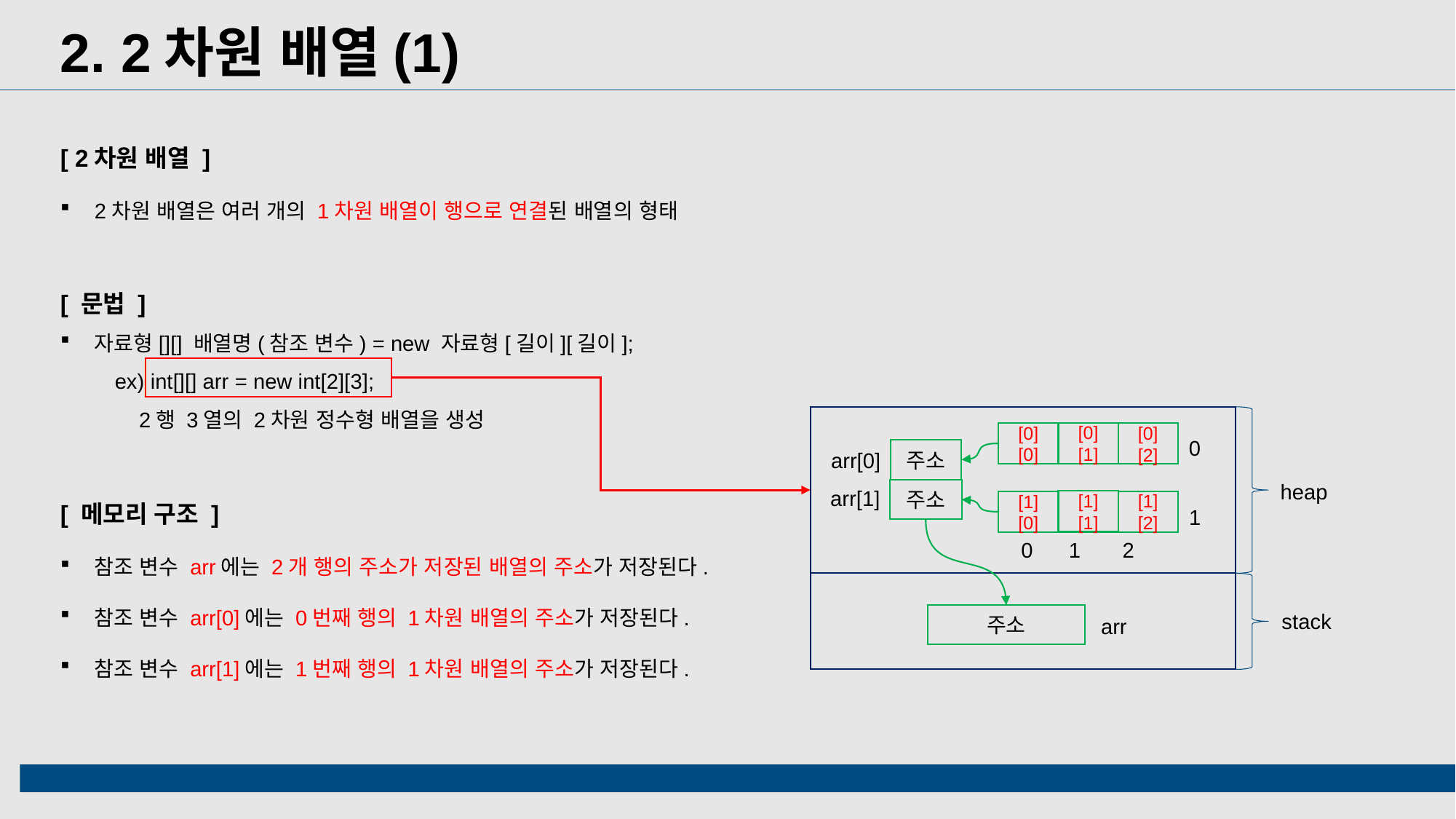

2. 2차원 배열(1)
[ 2차원 배열 ]
2차원 배열은 여러 개의 1차원 배열이 행으로 연결된 배열의 형태

[ 문법 ]
자료형[][] 배열명(참조 변수) = new 자료형[길이][길이];
ex) int[][] arr = new int[2][3];
    2행 3열의 2차원 정수형 배열을 생성

[ 메모리 구조 ]
참조 변수 arr에는 2개 행의 주소가 저장된 배열의 주소가 저장된다.
참조 변수 arr[0]에는 0번째 행의 1차원 배열의 주소가 저장된다.
참조 변수 arr[1]에는 1번째 행의 1차원 배열의 주소가 저장된다.

0
[0][1]
[0][2]
[0][0]
주소
arr[0]
heap
arr[1]
주소
1
[1][1]
[1][2]
[1][0]
  0      1       2

stack
주소
arr